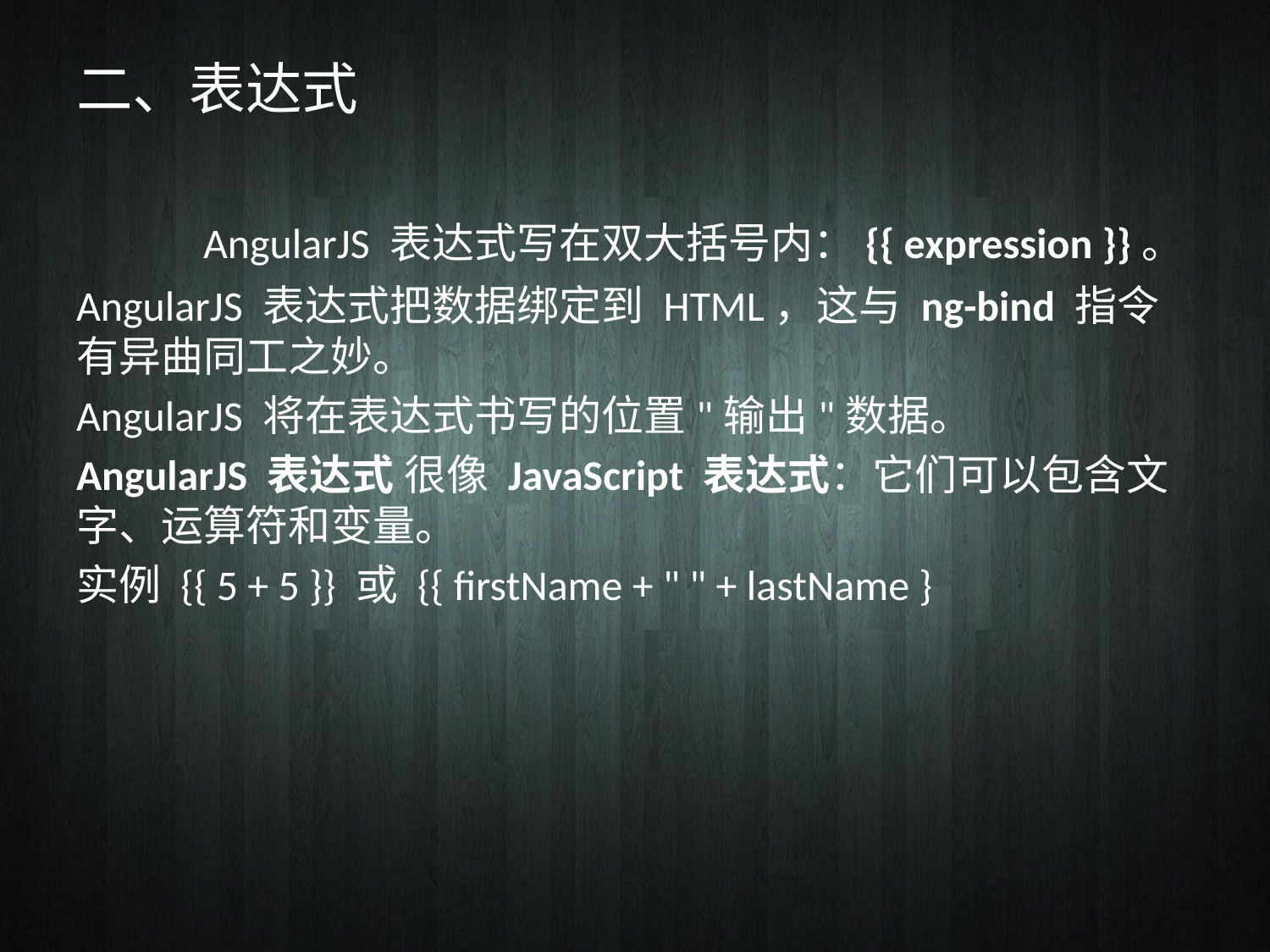

# 二、表达式
	AngularJS 表达式写在双大括号内：{{ expression }}。
AngularJS 表达式把数据绑定到 HTML，这与 ng-bind 指令有异曲同工之妙。
AngularJS 将在表达式书写的位置"输出"数据。
AngularJS 表达式 很像 JavaScript 表达式：它们可以包含文字、运算符和变量。
实例 {{ 5 + 5 }} 或 {{ firstName + " " + lastName }